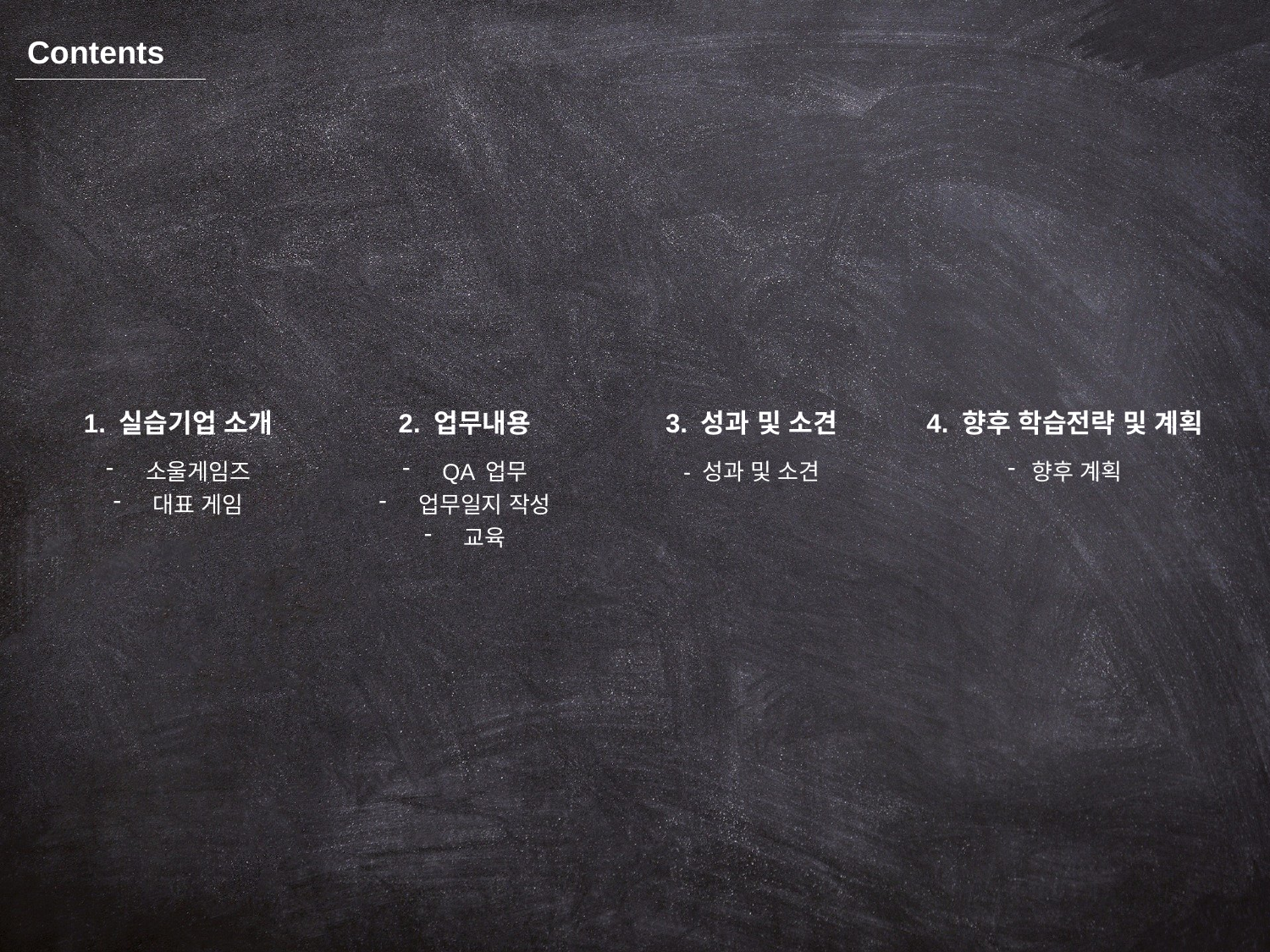

Contents
| 1. 실습기업 소개 | 2. 업무내용 | 3. 성과 및 소견 | 4. 향후 학습전략 및 계획 |
| --- | --- | --- | --- |
| 소울게임즈 대표 게임 | QA 업무 업무일지 작성 교육 | - 성과 및 소견 | 향후 계획 |